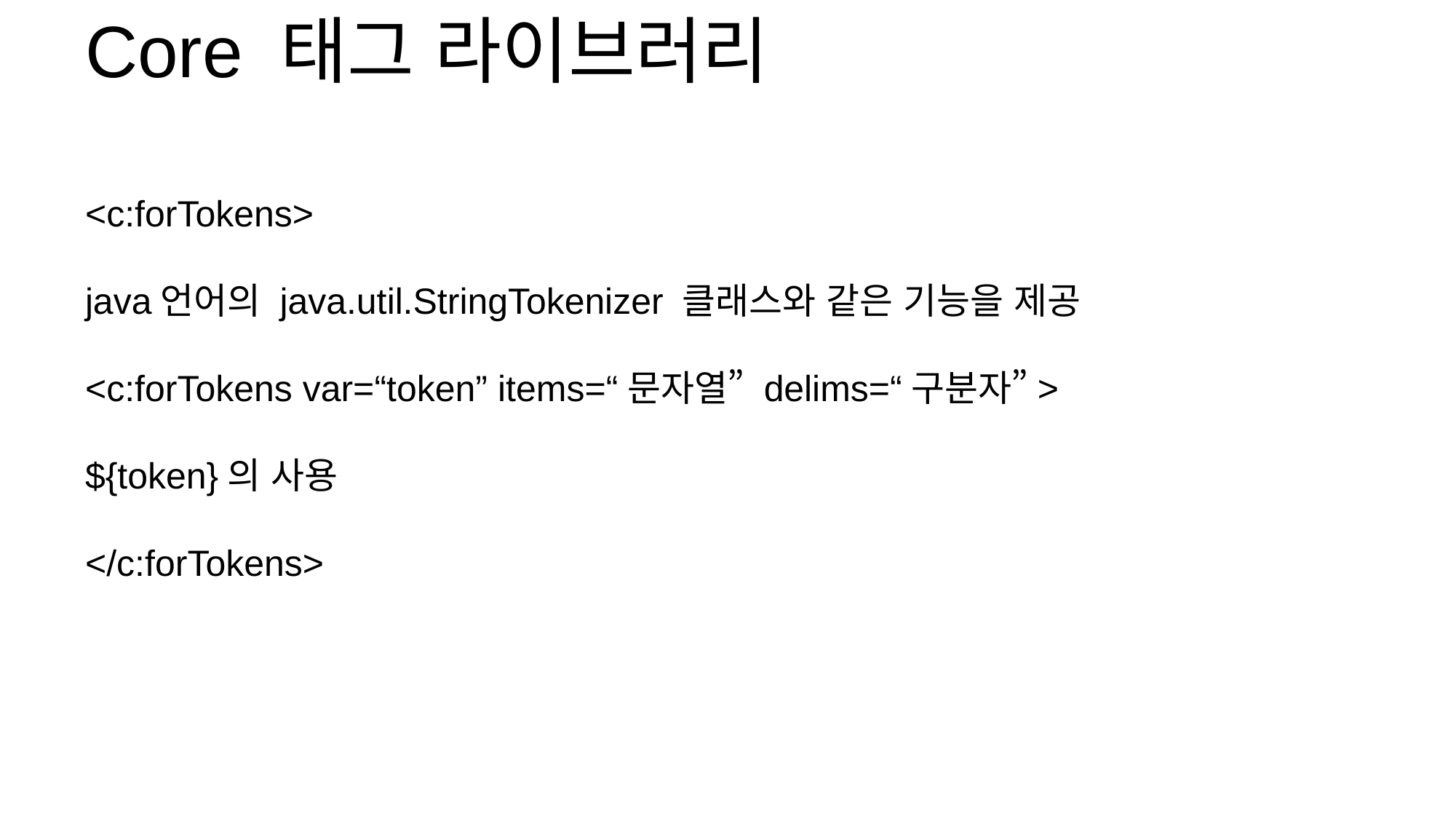

Core 태그 라이브러리
<c:forTokens>
java언어의 java.util.StringTokenizer 클래스와 같은 기능을 제공
<c:forTokens var=“token” items=“문자열” delims=“구분자”>
${token}의 사용
</c:forTokens>